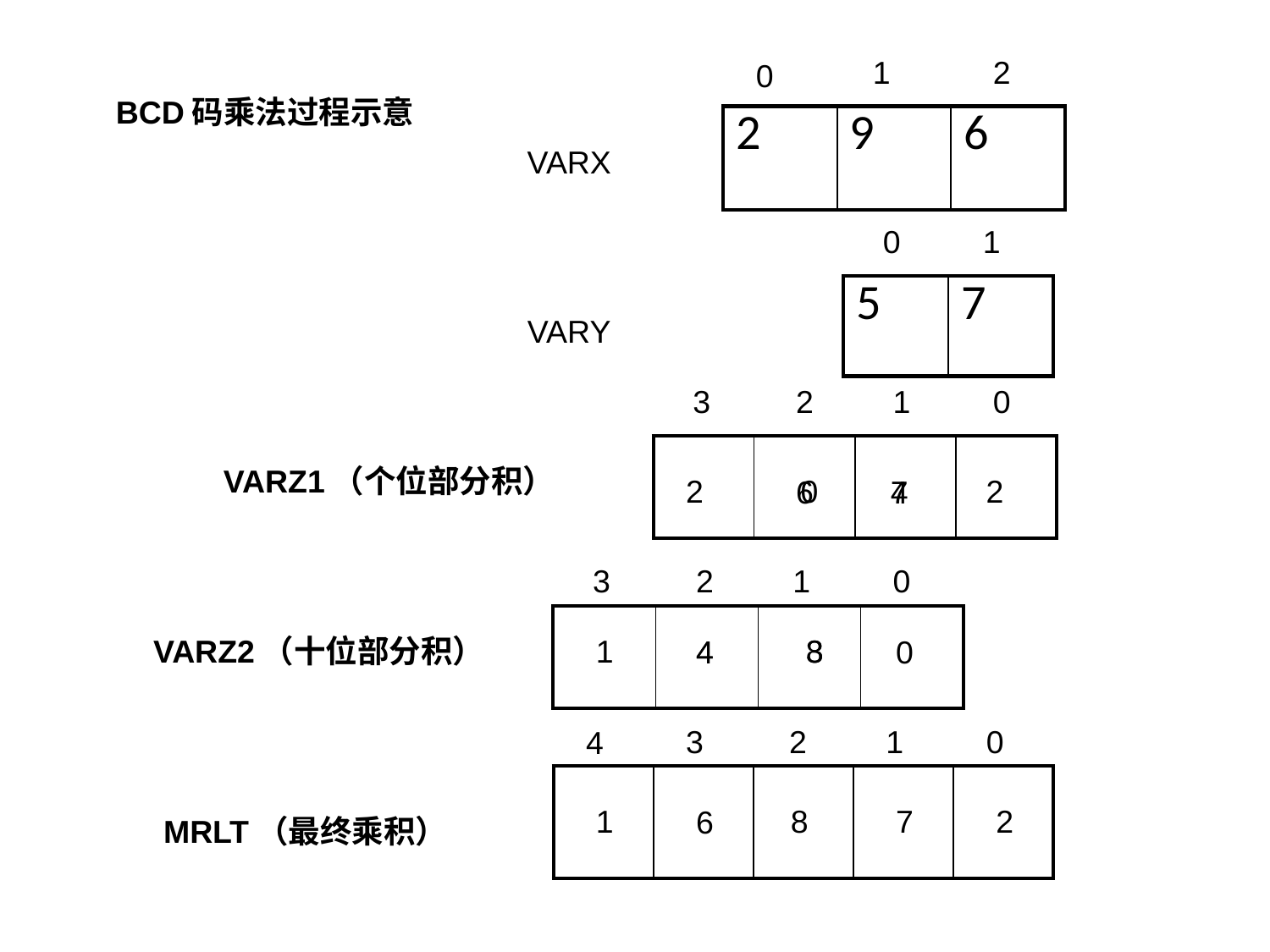

1
2
0
BCD码乘法过程示意
| 2 | 9 | 6 |
| --- | --- | --- |
VARX
0
1
| 5 | 7 |
| --- | --- |
VARY
3
2
1
0
|  |  |  |  |
| --- | --- | --- | --- |
VARZ1（个位部分积）
2
0
2
6
4
7
3
2
1
0
|  |  |  |  |
| --- | --- | --- | --- |
VARZ2（十位部分积）
1
3
8
4
4
0
3
2
1
0
4
|  |  |  |  |  |
| --- | --- | --- | --- | --- |
1
8
7
2
6
MRLT（最终乘积）